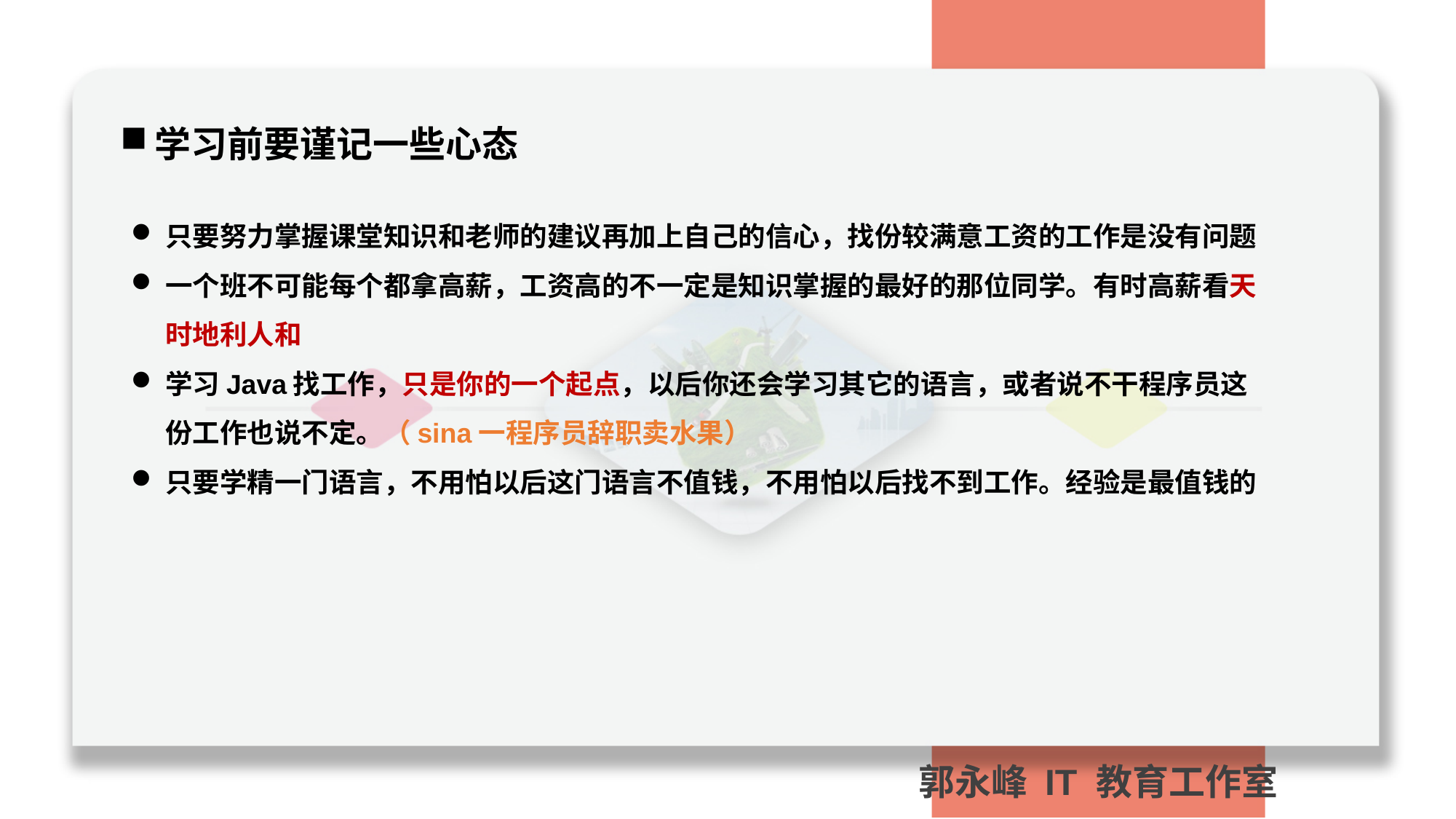

学习前要谨记一些心态
只要努力掌握课堂知识和老师的建议再加上自己的信心，找份较满意工资的工作是没有问题
一个班不可能每个都拿高薪，工资高的不一定是知识掌握的最好的那位同学。有时高薪看天时地利人和
学习Java找工作，只是你的一个起点，以后你还会学习其它的语言，或者说不干程序员这份工作也说不定。（sina一程序员辞职卖水果）
只要学精一门语言，不用怕以后这门语言不值钱，不用怕以后找不到工作。经验是最值钱的